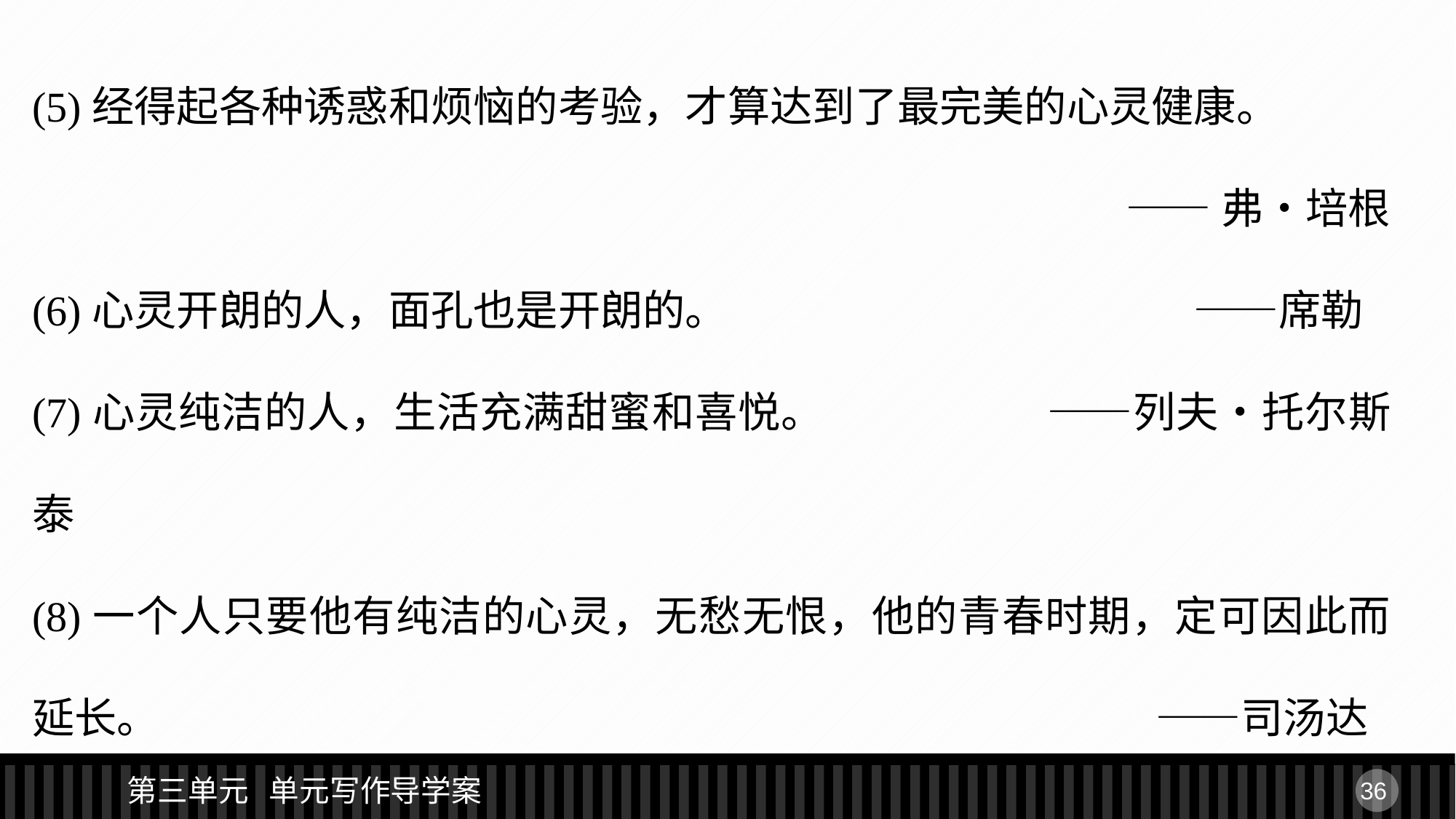

(5)经得起各种诱惑和烦恼的考验，才算达到了最完美的心灵健康。
									——弗•培根
(6)心灵开朗的人，面孔也是开朗的。			                   ——席勒
(7)心灵纯洁的人，生活充满甜蜜和喜悦。		  ——列夫•托尔斯泰
(8)一个人只要他有纯洁的心灵，无愁无恨，他的青春时期，定可因此而延长。								               ——司汤达